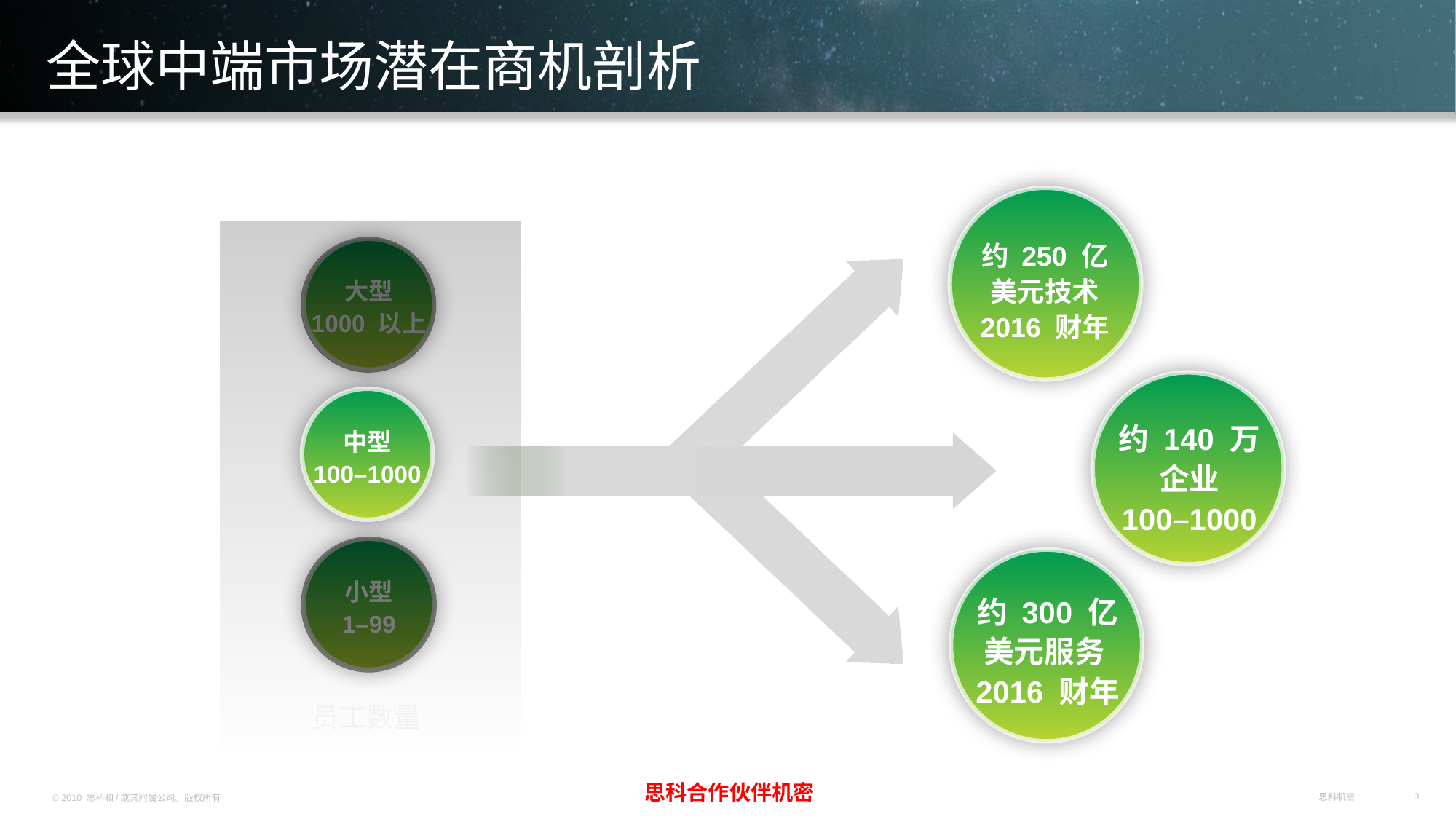

# 全球中端市场潜在商机剖析

约 250 亿
美元技术
2016 财年

大型
1000 以上

约 140 万
企业
100–1000

中型
100–1000

小型
1–99

约 300 亿
美元服务
2016 财年
员工数量
来源：D&B、IDC 和思科分析
思科合作伙伴机密